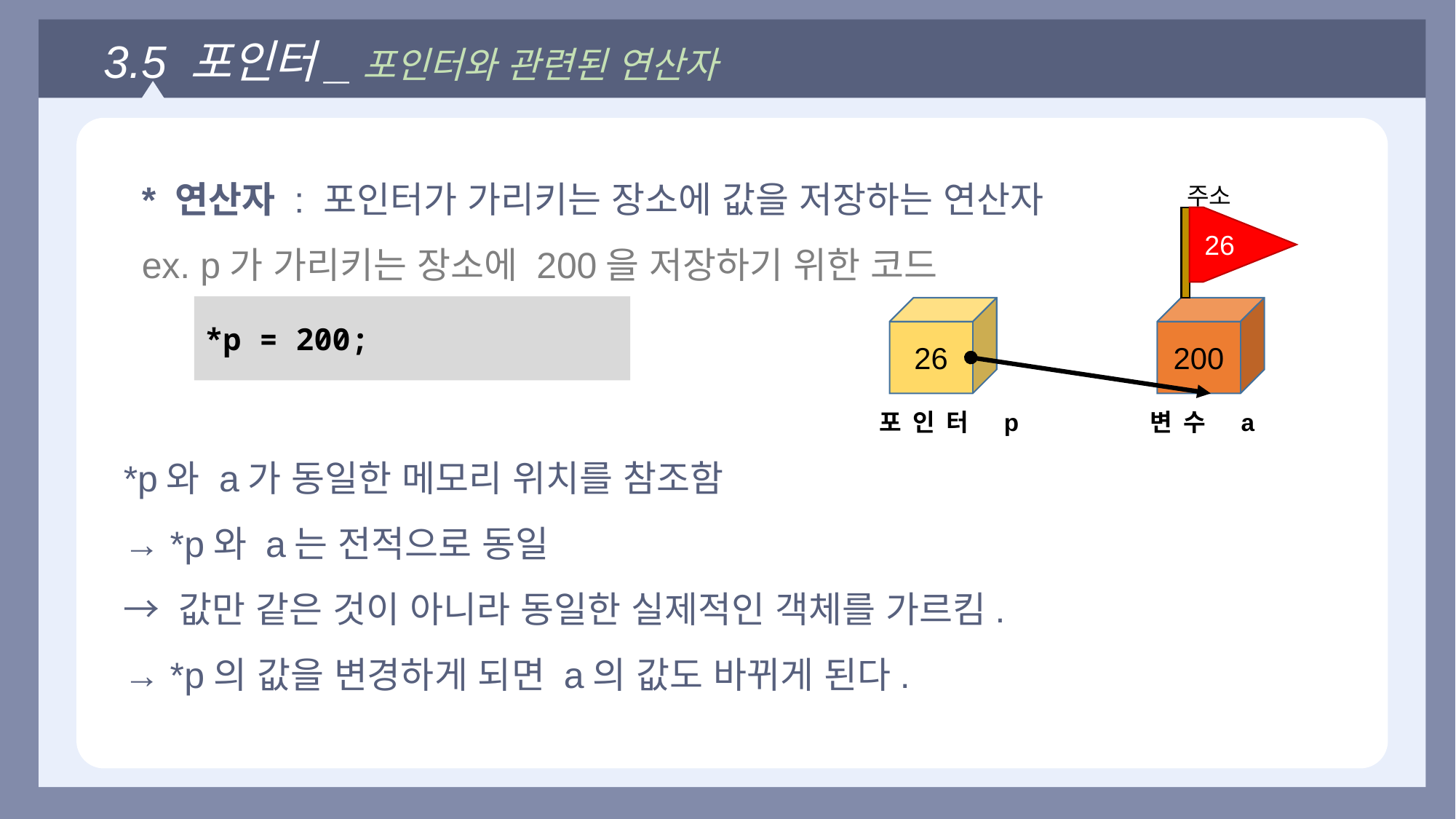

3.5 포인터_포인터와 관련된 연산자

* 연산자 : 포인터가 가리키는 장소에 값을 저장하는 연산자
ex. p가 가리키는 장소에 200을 저장하기 위한 코드
주소
26

26
200
포인터 p
변수 a
*p = 200;
*p와 a가 동일한 메모리 위치를 참조함
→ *p와 a는 전적으로 동일
→ 값만 같은 것이 아니라 동일한 실제적인 객체를 가르킴.
→ *p의 값을 변경하게 되면 a의 값도 바뀌게 된다.